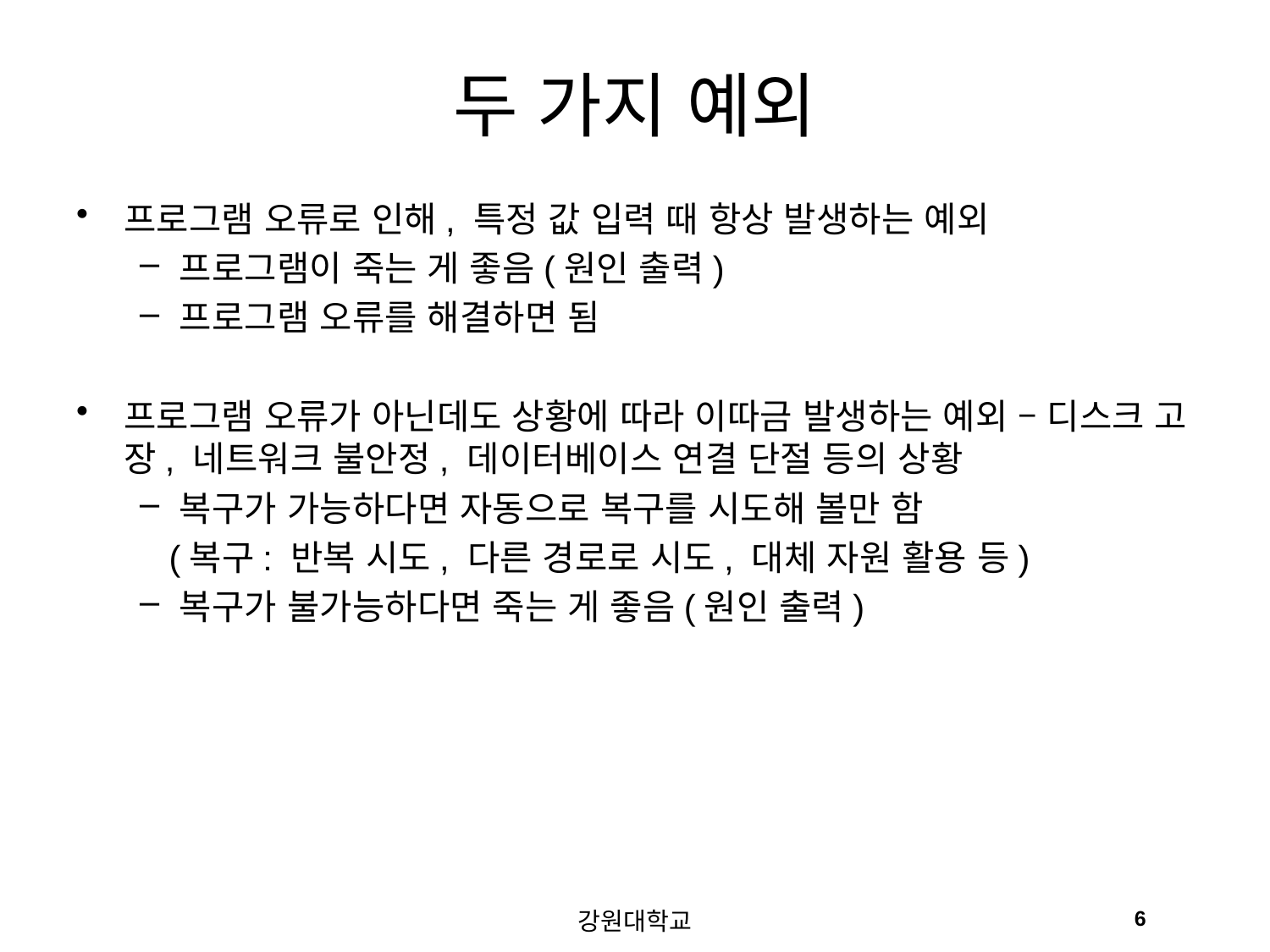

# 두 가지 예외
프로그램 오류로 인해, 특정 값 입력 때 항상 발생하는 예외
프로그램이 죽는 게 좋음(원인 출력)
프로그램 오류를 해결하면 됨

프로그램 오류가 아닌데도 상황에 따라 이따금 발생하는 예외 – 디스크 고장, 네트워크 불안정, 데이터베이스 연결 단절 등의 상황
복구가 가능하다면 자동으로 복구를 시도해 볼만 함
   (복구: 반복 시도, 다른 경로로 시도, 대체 자원 활용 등)
복구가 불가능하다면 죽는 게 좋음(원인 출력)
강원대학교